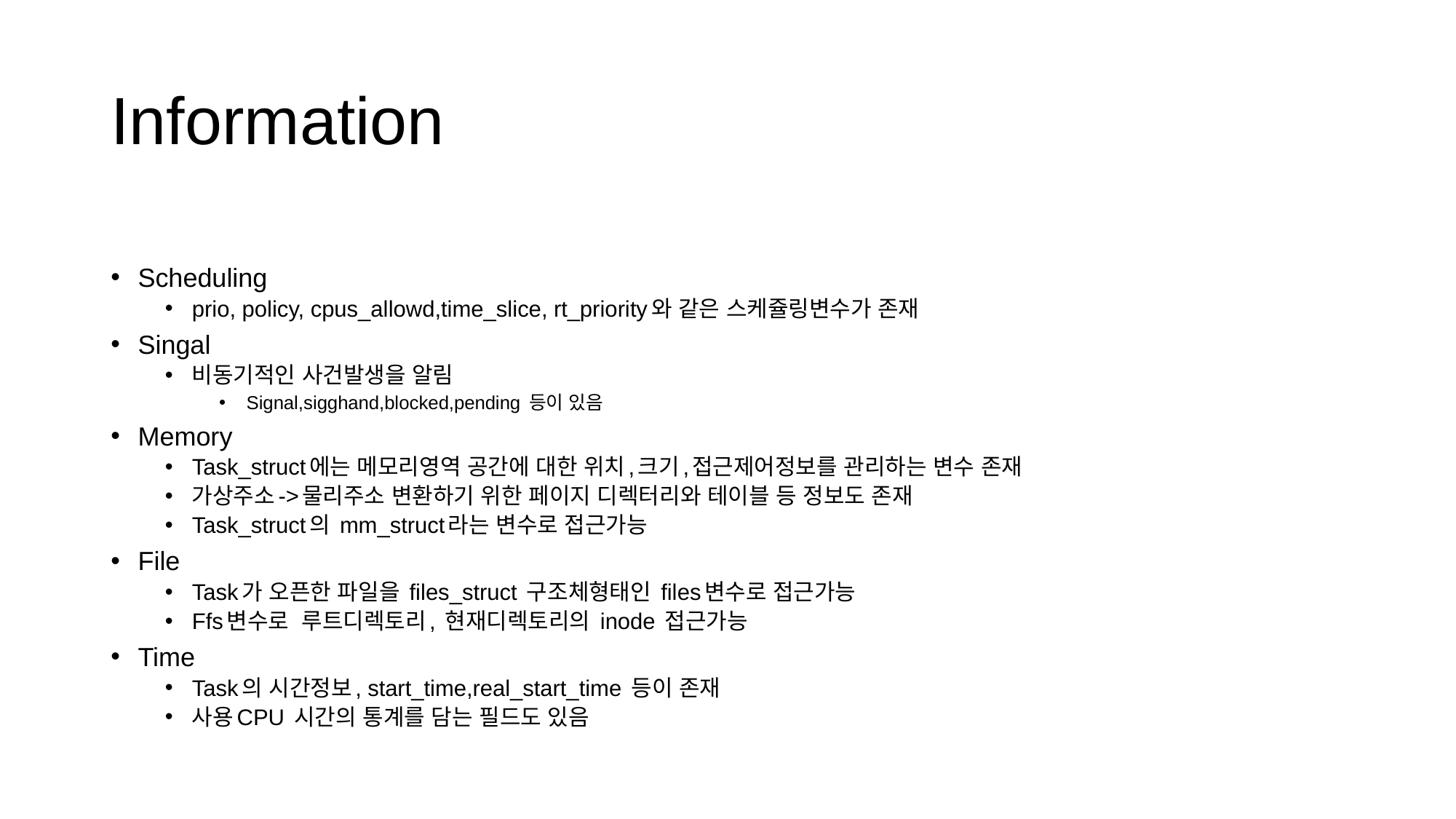

# Information

Scheduling
prio, policy, cpus_allowd,time_slice, rt_priority와 같은 스케쥴링변수가 존재
Singal
비동기적인 사건발생을 알림
Signal,sigghand,blocked,pending 등이 있음
Memory
Task_struct에는 메모리영역 공간에 대한 위치,크기,접근제어정보를 관리하는 변수 존재
가상주소->물리주소 변환하기 위한 페이지 디렉터리와 테이블 등 정보도 존재
Task_struct의 mm_struct라는 변수로 접근가능
File
Task가 오픈한 파일을 files_struct 구조체형태인 files변수로 접근가능
Ffs변수로  루트디렉토리, 현재디렉토리의 inode 접근가능
Time
Task의 시간정보, start_time,real_start_time 등이 존재
사용CPU 시간의 통계를 담는 필드도 있음